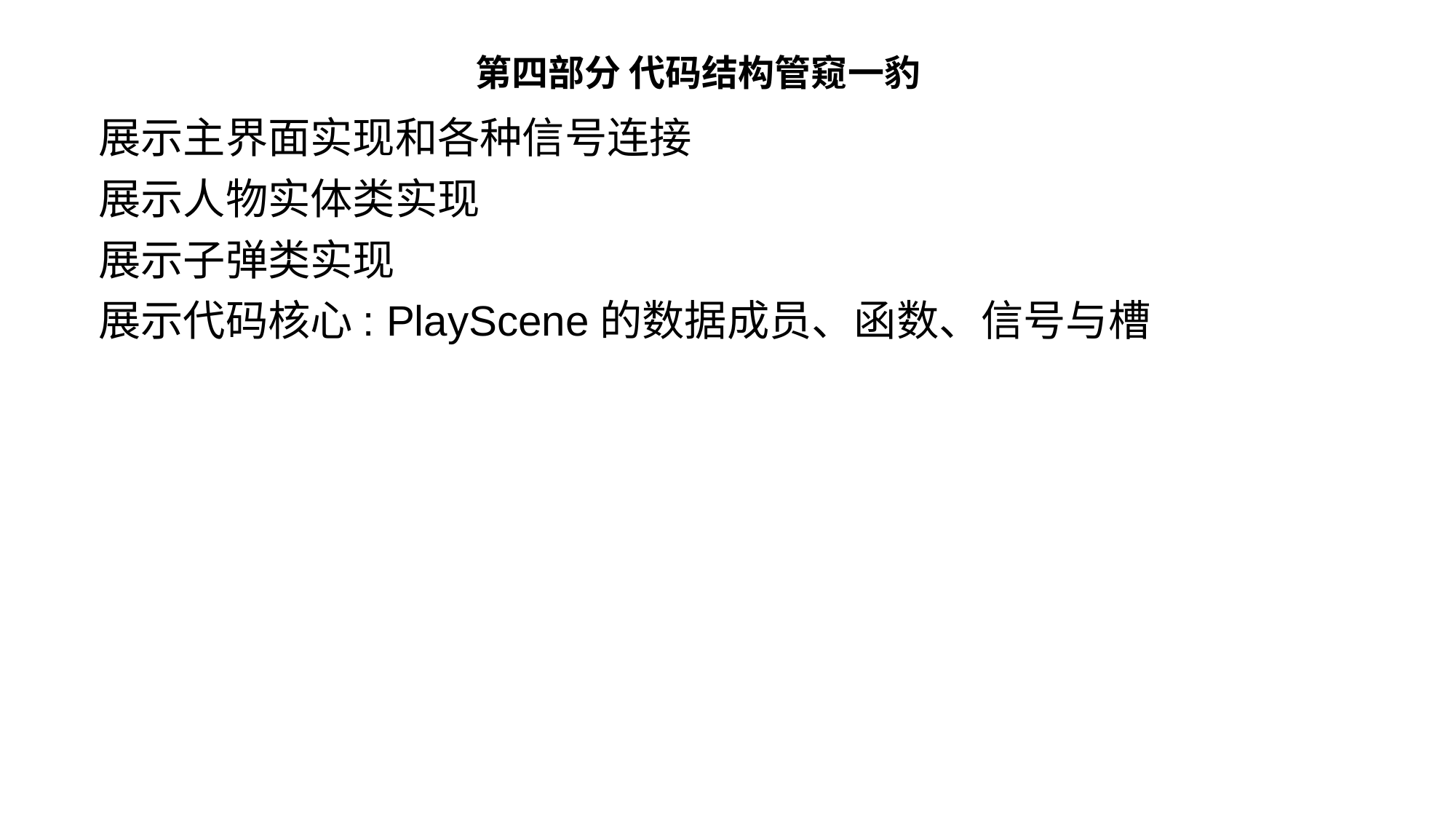

第四部分 代码结构管窥一豹
展示主界面实现和各种信号连接
展示人物实体类实现
展示子弹类实现
展示代码核心: PlayScene的数据成员、函数、信号与槽